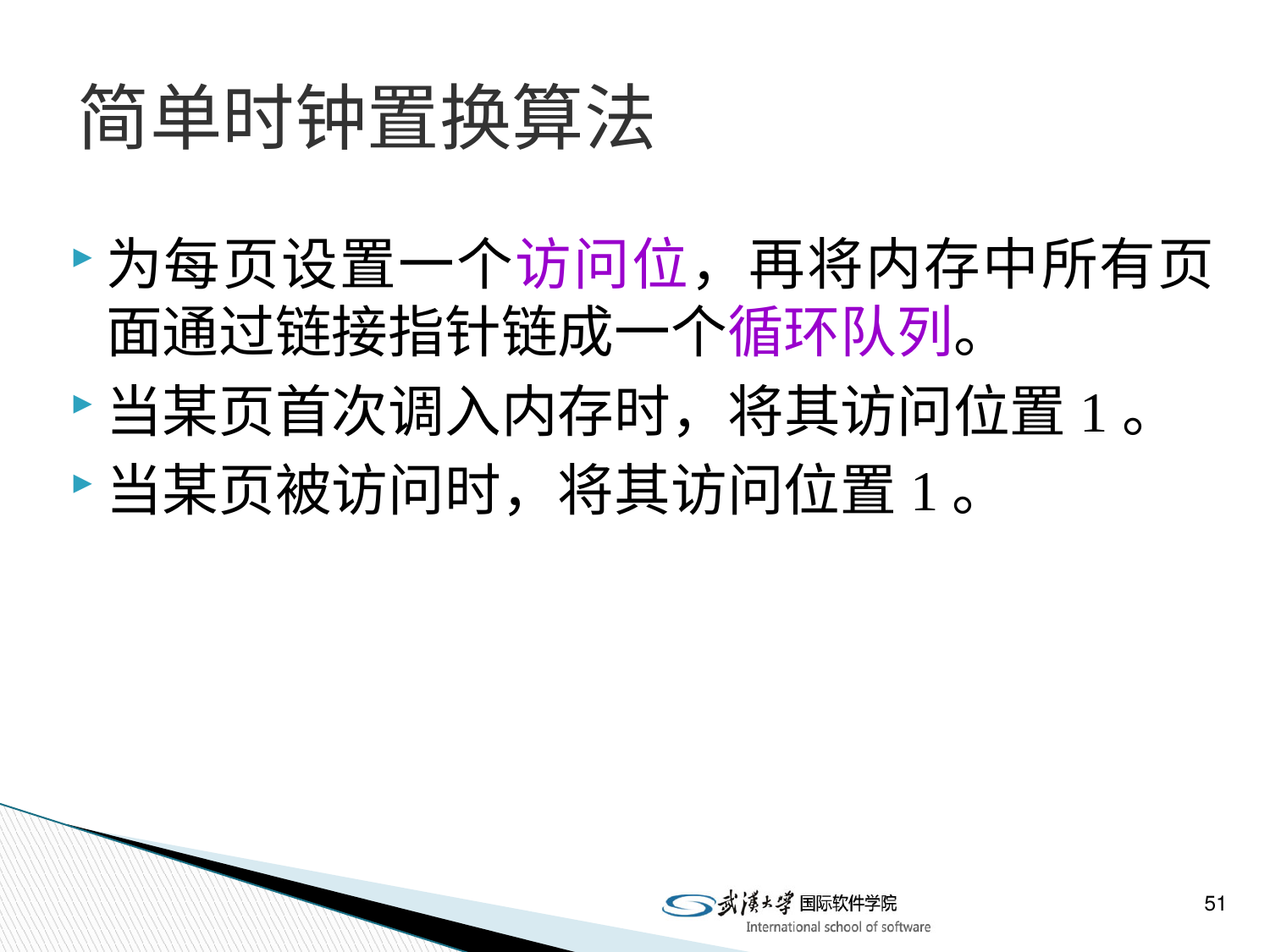

# 简单时钟置换算法
为每页设置一个访问位，再将内存中所有页面通过链接指针链成一个循环队列。
当某页首次调入内存时，将其访问位置1。
当某页被访问时，将其访问位置1。